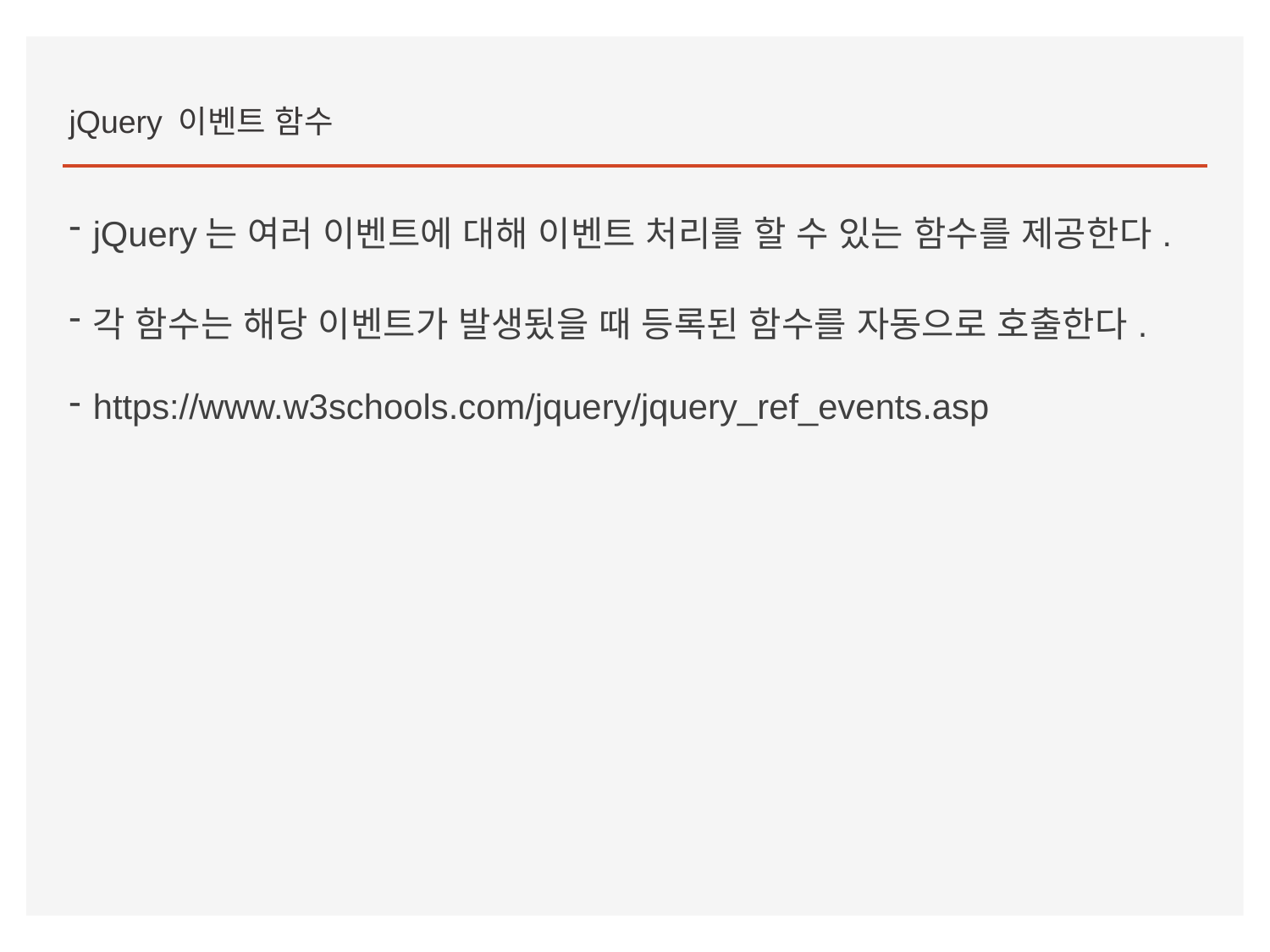

jQuery 이벤트 함수
jQuery는 여러 이벤트에 대해 이벤트 처리를 할 수 있는 함수를 제공한다.
각 함수는 해당 이벤트가 발생됬을 때 등록된 함수를 자동으로 호출한다.
https://www.w3schools.com/jquery/jquery_ref_events.asp